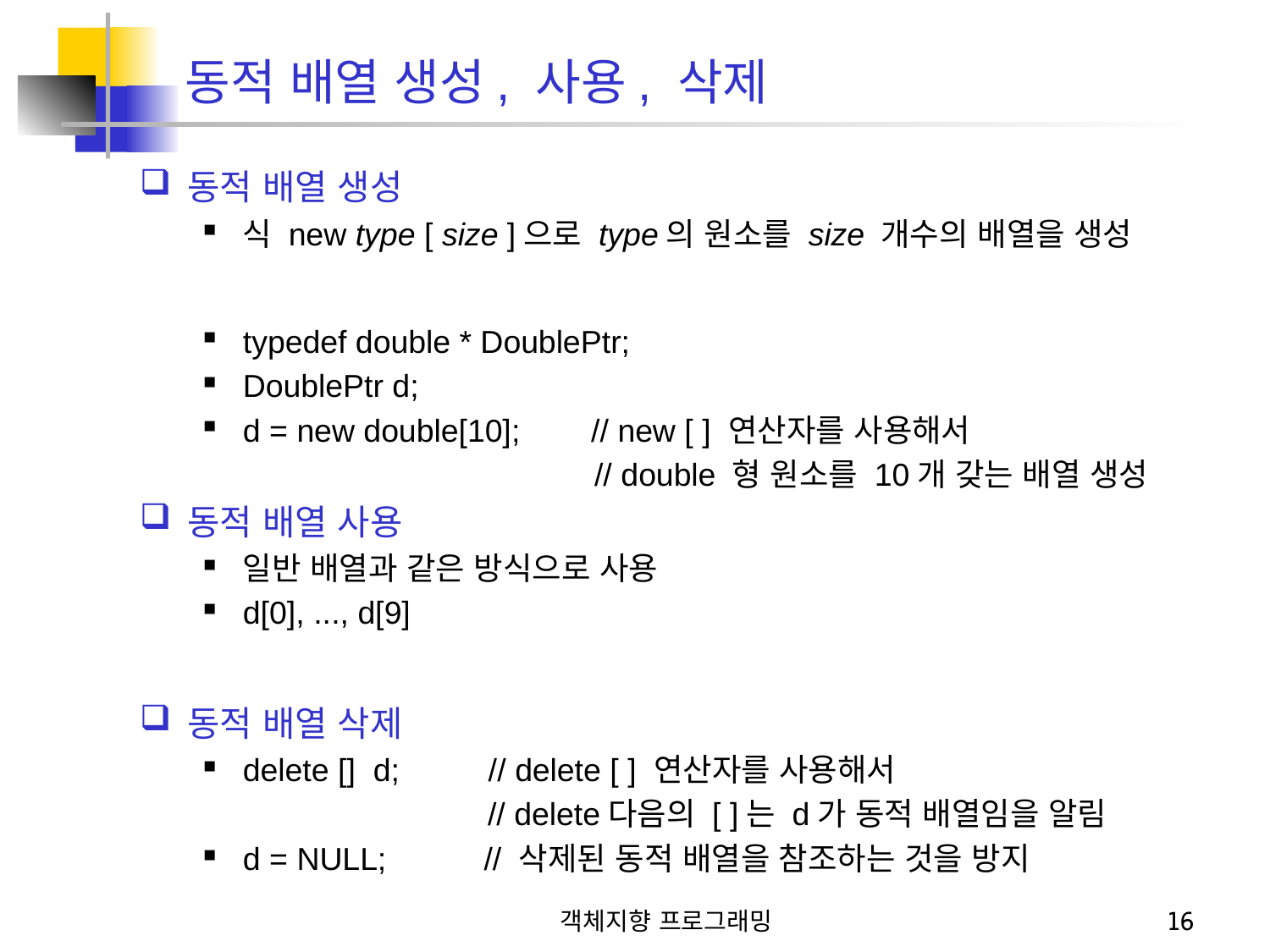

동적 배열 생성, 사용, 삭제
동적 배열 생성
식 new type [ size ]으로 type의 원소를 size 개수의 배열을 생성

typedef double * DoublePtr;
DoublePtr d;
d = new double[10];        // new [ ] 연산자를 사용해서
                                            // double 형 원소를 10개 갖는 배열 생성
동적 배열 사용
일반 배열과 같은 방식으로 사용
d[0], ..., d[9]

동적 배열 삭제
delete []  d;          // delete [ ] 연산자를 사용해서
                                // delete다음의 [ ]는 d가 동적 배열임을 알림
d = NULL;           // 삭제된 동적 배열을 참조하는 것을 방지

객체지향 프로그래밍
16